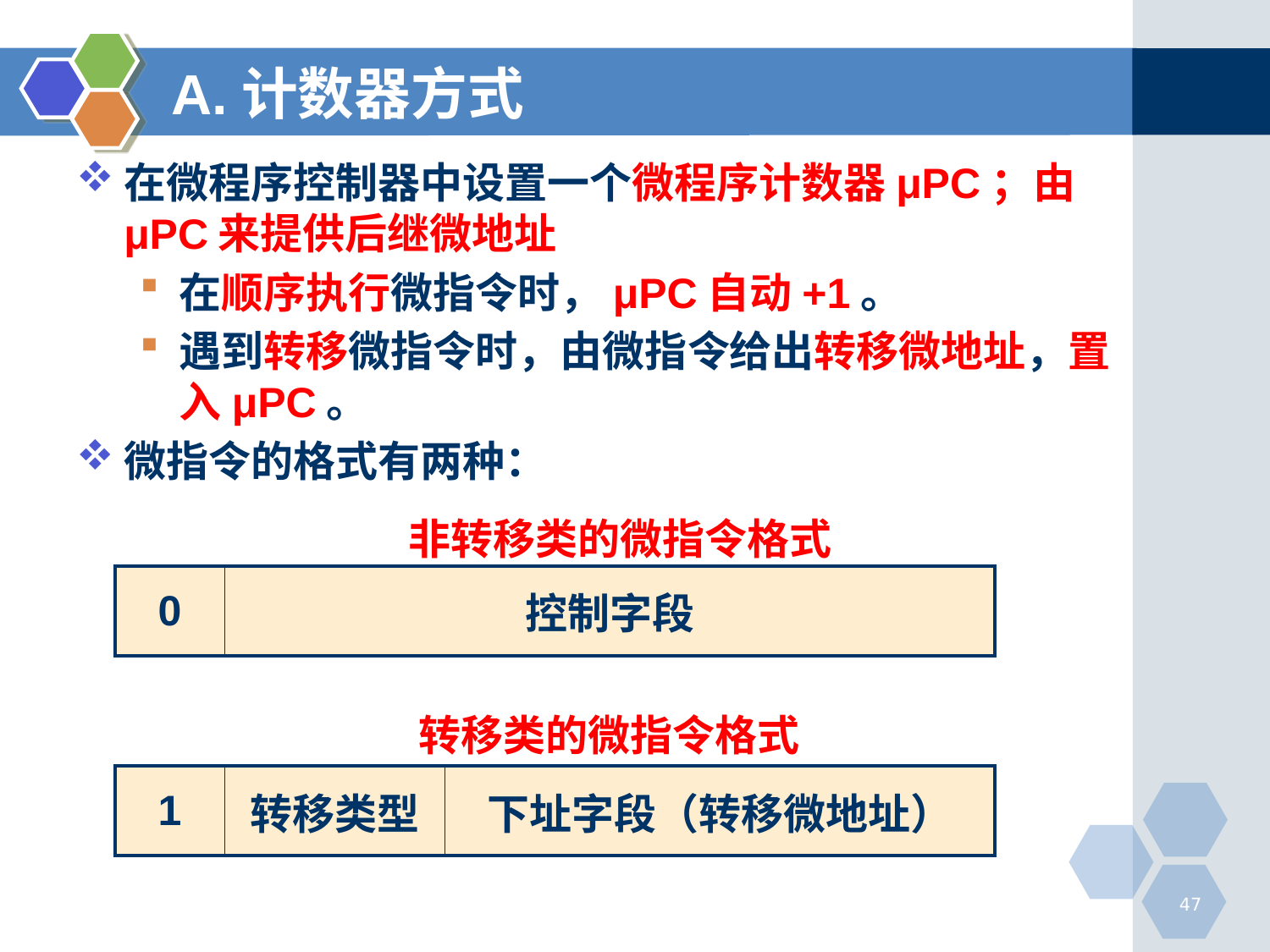

# A.计数器方式
在微程序控制器中设置一个微程序计数器μPC；由μPC来提供后继微地址
在顺序执行微指令时，μPC自动+1。
遇到转移微指令时，由微指令给出转移微地址，置入μPC。
微指令的格式有两种：
非转移类的微指令格式
| 0 | 控制字段 |
| --- | --- |
转移类的微指令格式
| 1 | 转移类型 | 下址字段（转移微地址） |
| --- | --- | --- |
47